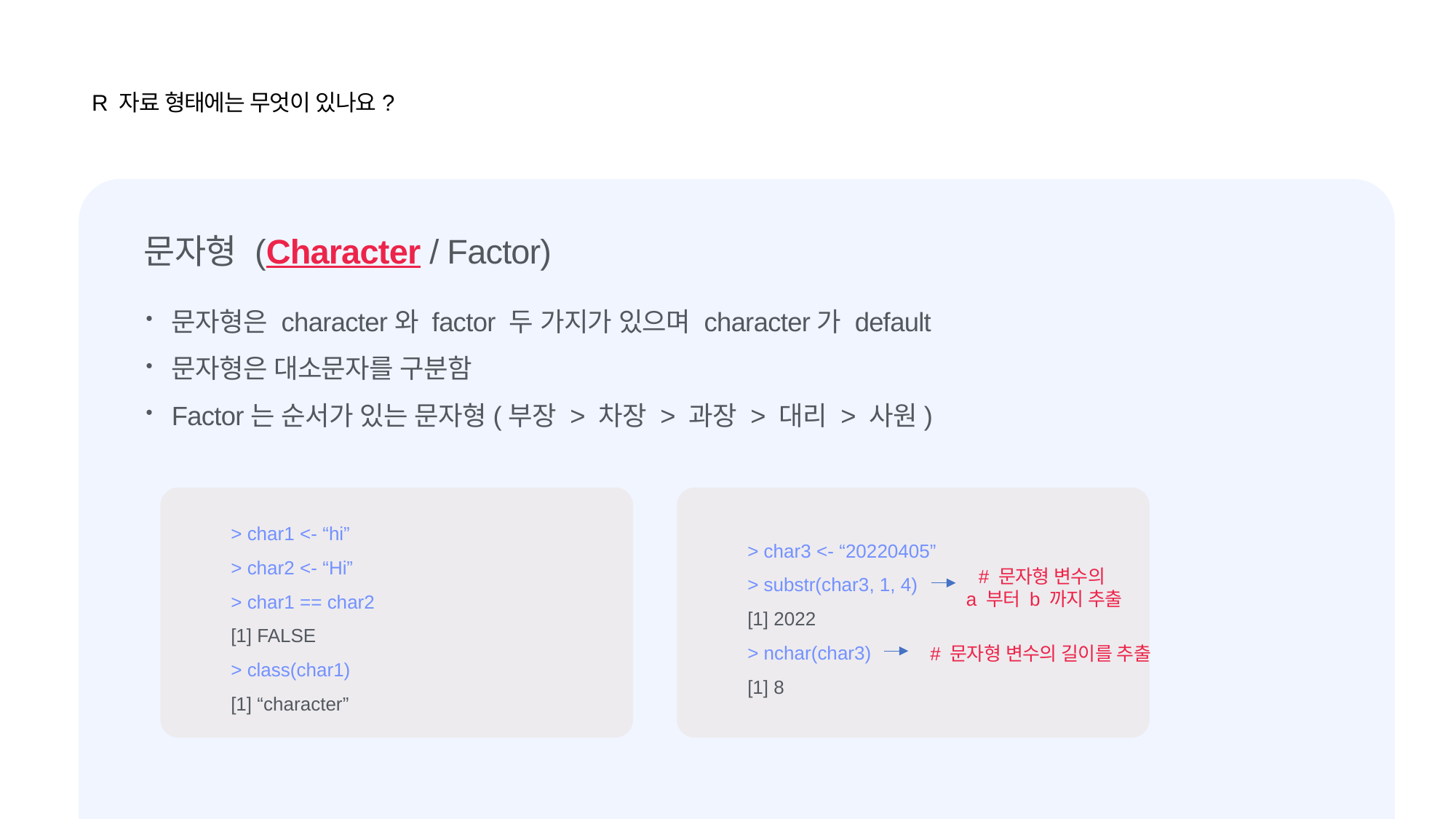

R 자료 형태에는 무엇이 있나요?

문자형 (Character / Factor)
문자형은 character와 factor 두 가지가 있으며 character가 default
문자형은 대소문자를 구분함
Factor는 순서가 있는 문자형(부장 > 차장 > 과장 > 대리 > 사원)
> char1 <- “hi”
> char2 <- “Hi”
> char1 == char2
[1] FALSE
> class(char1)
[1] “character”
> char3 <- “20220405”
> substr(char3, 1, 4)
[1] 2022
> nchar(char3)
[1] 8
# 문자형 변수의 a 부터 b 까지 추출
# 문자형 변수의 길이를 추출
24